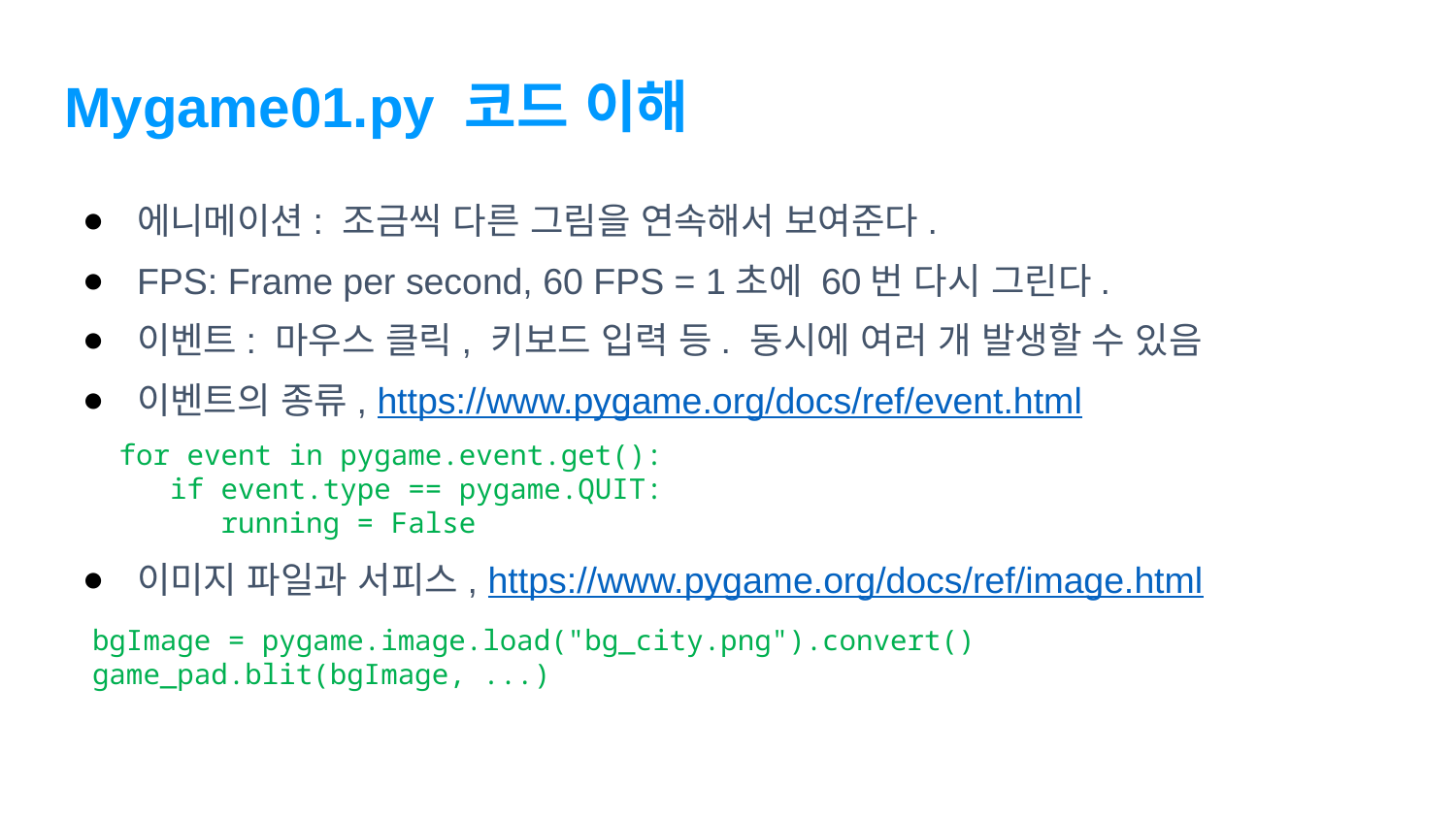

# Mygame01.py 코드 이해
에니메이션: 조금씩 다른 그림을 연속해서 보여준다.
FPS: Frame per second, 60 FPS = 1초에 60번 다시 그린다.
이벤트: 마우스 클릭, 키보드 입력 등. 동시에 여러 개 발생할 수 있음
이벤트의 종류, https://www.pygame.org/docs/ref/event.html

이미지 파일과 서피스, https://www.pygame.org/docs/ref/image.html
for event in pygame.event.get():
   if event.type == pygame.QUIT:
      running = False
bgImage = pygame.image.load("bg_city.png").convert()
game_pad.blit(bgImage, ...)